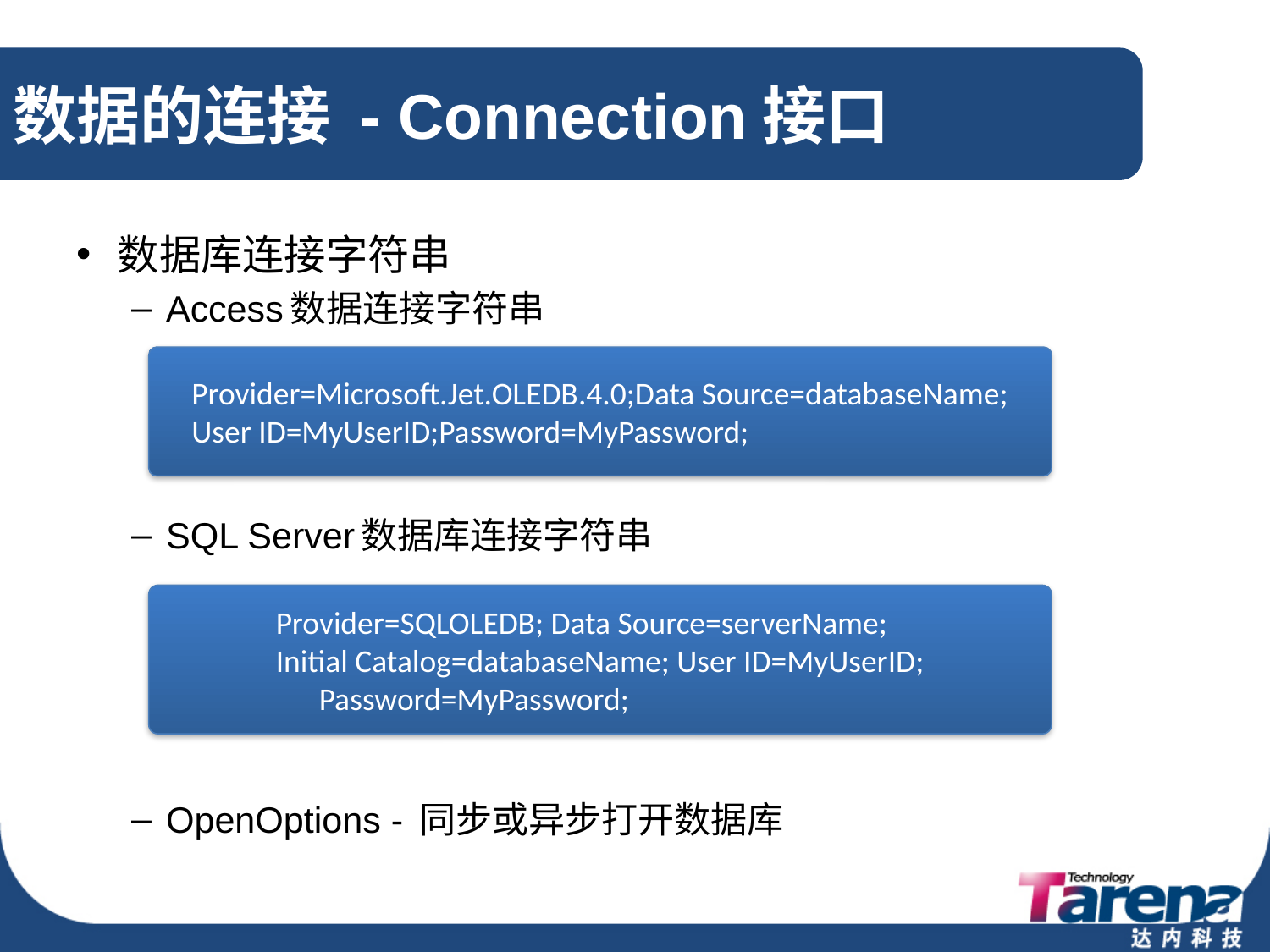

# 数据的连接 - Connection接口
数据库连接字符串
Access数据连接字符串

SQL Server数据库连接字符串

OpenOptions - 同步或异步打开数据库

Provider=Microsoft.Jet.OLEDB.4.0;Data Source=databaseName;
User ID=MyUserID;Password=MyPassword;
Provider=SQLOLEDB; Data Source=serverName;
Initial Catalog=databaseName; User ID=MyUserID;
      Password=MyPassword;